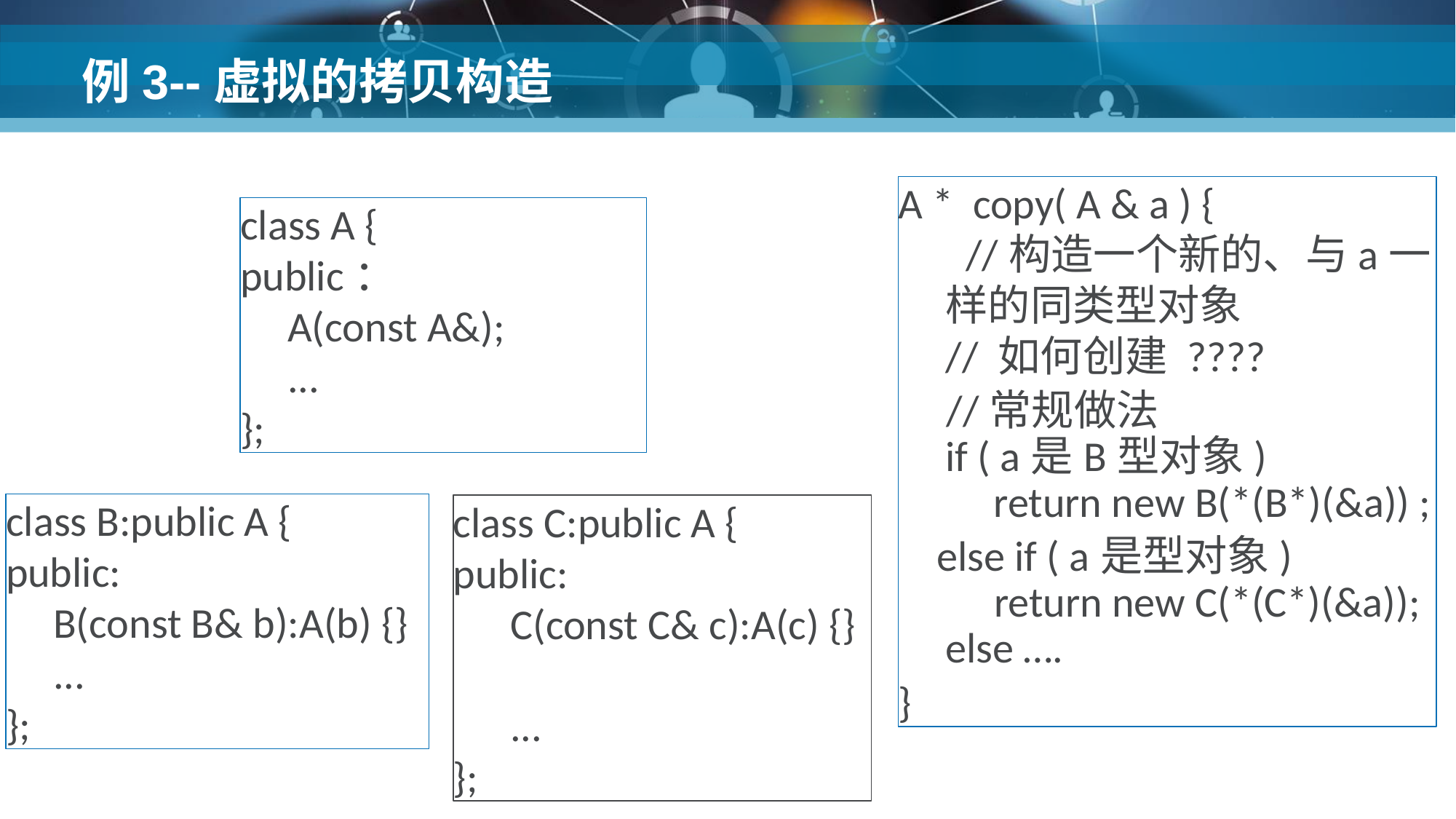

# 例3--虚拟的拷贝构造
A *  copy( A & a ) {
       //构造一个新的、与a一样的同类型对象
// 如何创建 ????
     //常规做法
if ( a是B型对象)
     return new B(*(B*)(&a)) ;
    else if ( a是型对象)
     return new C(*(C*)(&a));
else ….
}
class A {
public：
A(const A&);
...
};
class B:public A {
public:
	B(const B& b):A(b) {}
...
};
class C:public A {
public:
 C(const C& c):A(c) {}
 ...
};